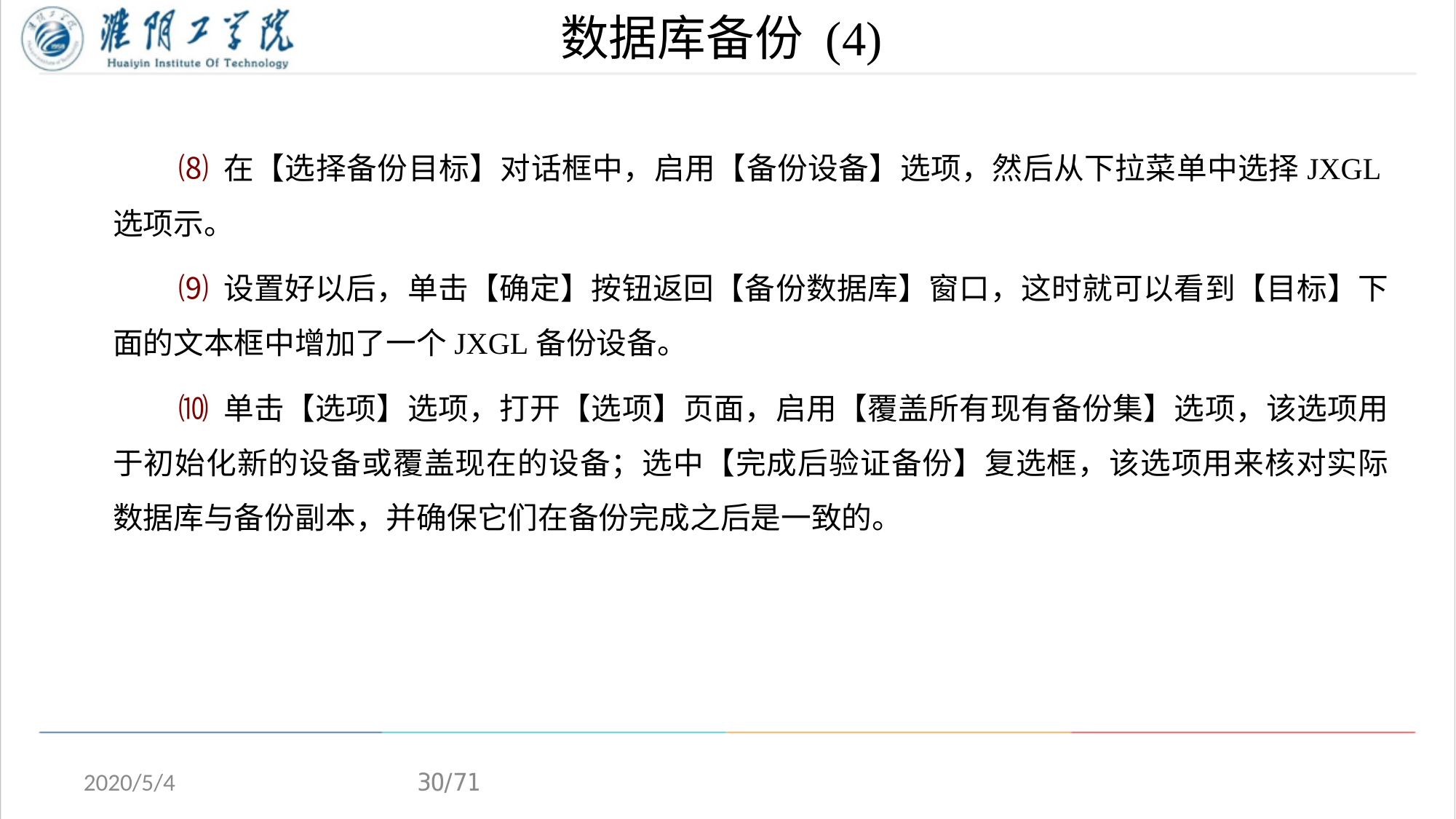

# 数据库备份 (4)
⑻ 在【选择备份目标】对话框中，启用【备份设备】选项，然后从下拉菜单中选择JXGL选项示。
⑼ 设置好以后，单击【确定】按钮返回【备份数据库】窗口，这时就可以看到【目标】下面的文本框中增加了一个JXGL备份设备。
⑽ 单击【选项】选项，打开【选项】页面，启用【覆盖所有现有备份集】选项，该选项用于初始化新的设备或覆盖现在的设备；选中【完成后验证备份】复选框，该选项用来核对实际数据库与备份副本，并确保它们在备份完成之后是一致的。

30/71
2020/5/4